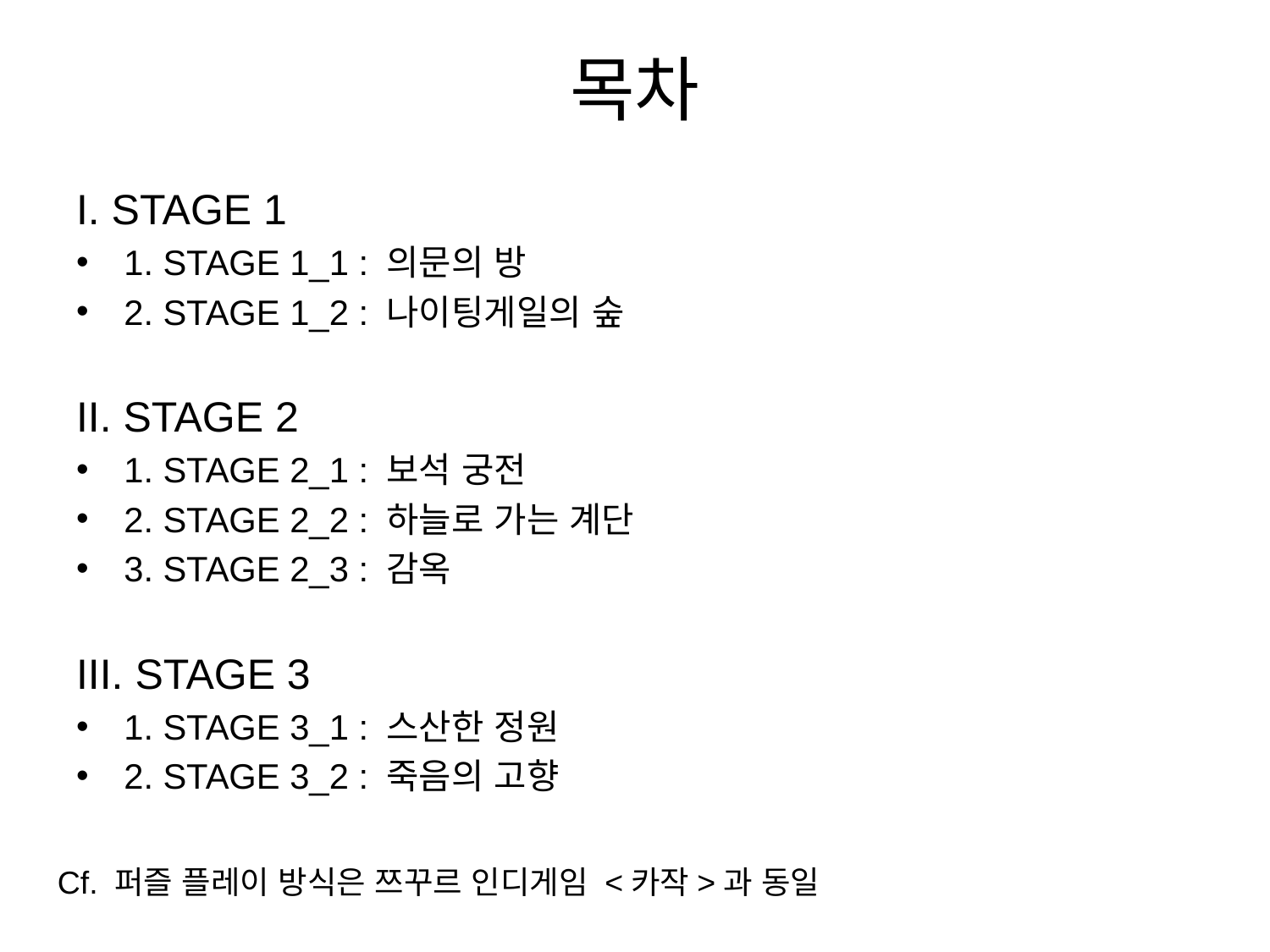

# 목차
I. STAGE 1
1. STAGE 1_1 : 의문의 방
2. STAGE 1_2 : 나이팅게일의 숲

II. STAGE 2
1. STAGE 2_1 : 보석 궁전
2. STAGE 2_2 : 하늘로 가는 계단
3. STAGE 2_3 : 감옥

III. STAGE 3
1. STAGE 3_1 : 스산한 정원
2. STAGE 3_2 : 죽음의 고향
Cf. 퍼즐 플레이 방식은 쯔꾸르 인디게임 <카작>과 동일